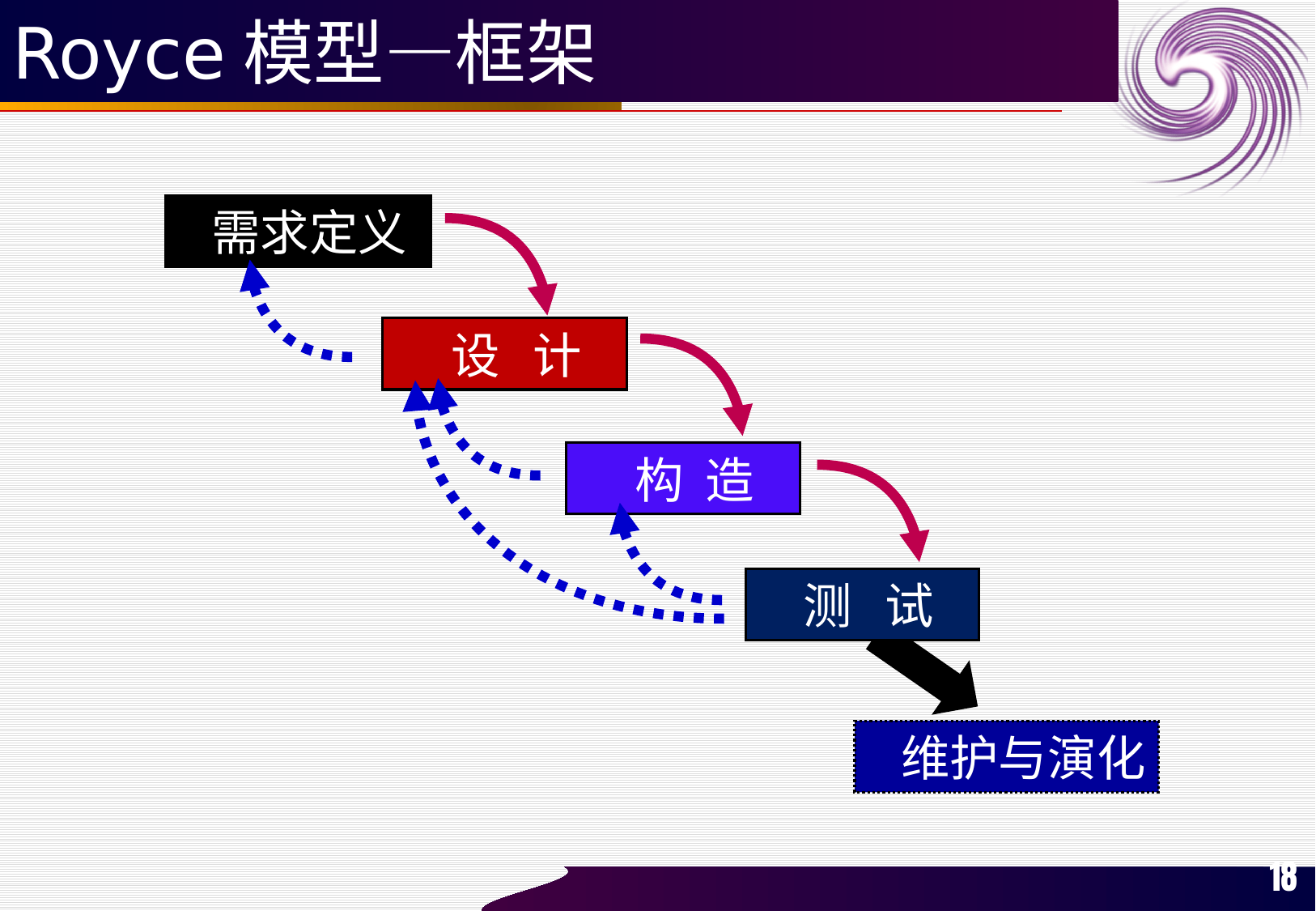

# Royce模型—框架
  需求定义

    设   计

    构  造

   测   试

  维护与演化
18